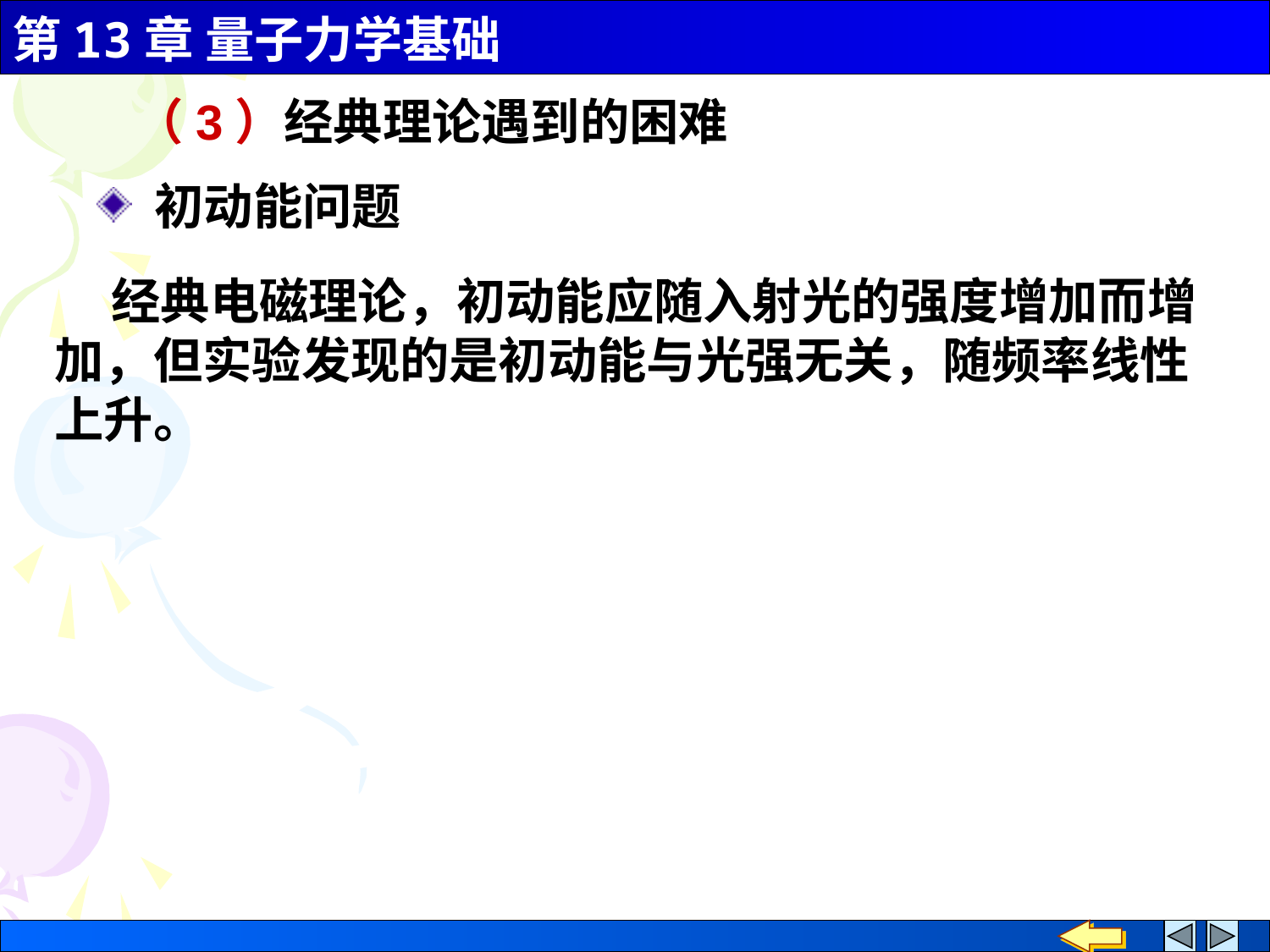

（3）经典理论遇到的困难
 初动能问题
    经典电磁理论，初动能应随入射光的强度增加而增加，但实验发现的是初动能与光强无关，随频率线性上升。